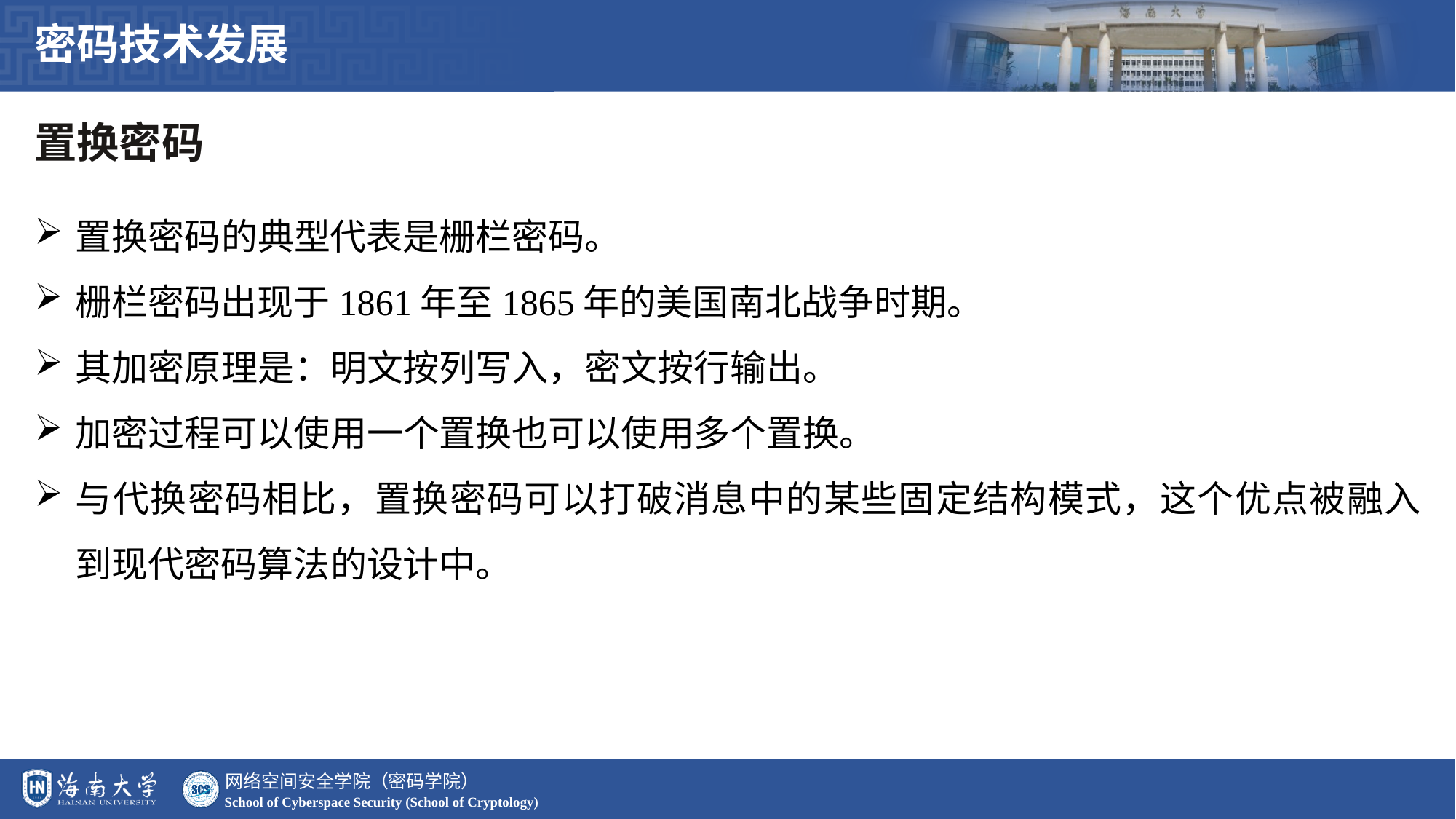

密码技术发展
置换密码
置换密码的典型代表是栅栏密码。
栅栏密码出现于1861年至1865年的美国南北战争时期。
其加密原理是：明文按列写入，密文按行输出。
加密过程可以使用一个置换也可以使用多个置换。
与代换密码相比，置换密码可以打破消息中的某些固定结构模式，这个优点被融入到现代密码算法的设计中。
44